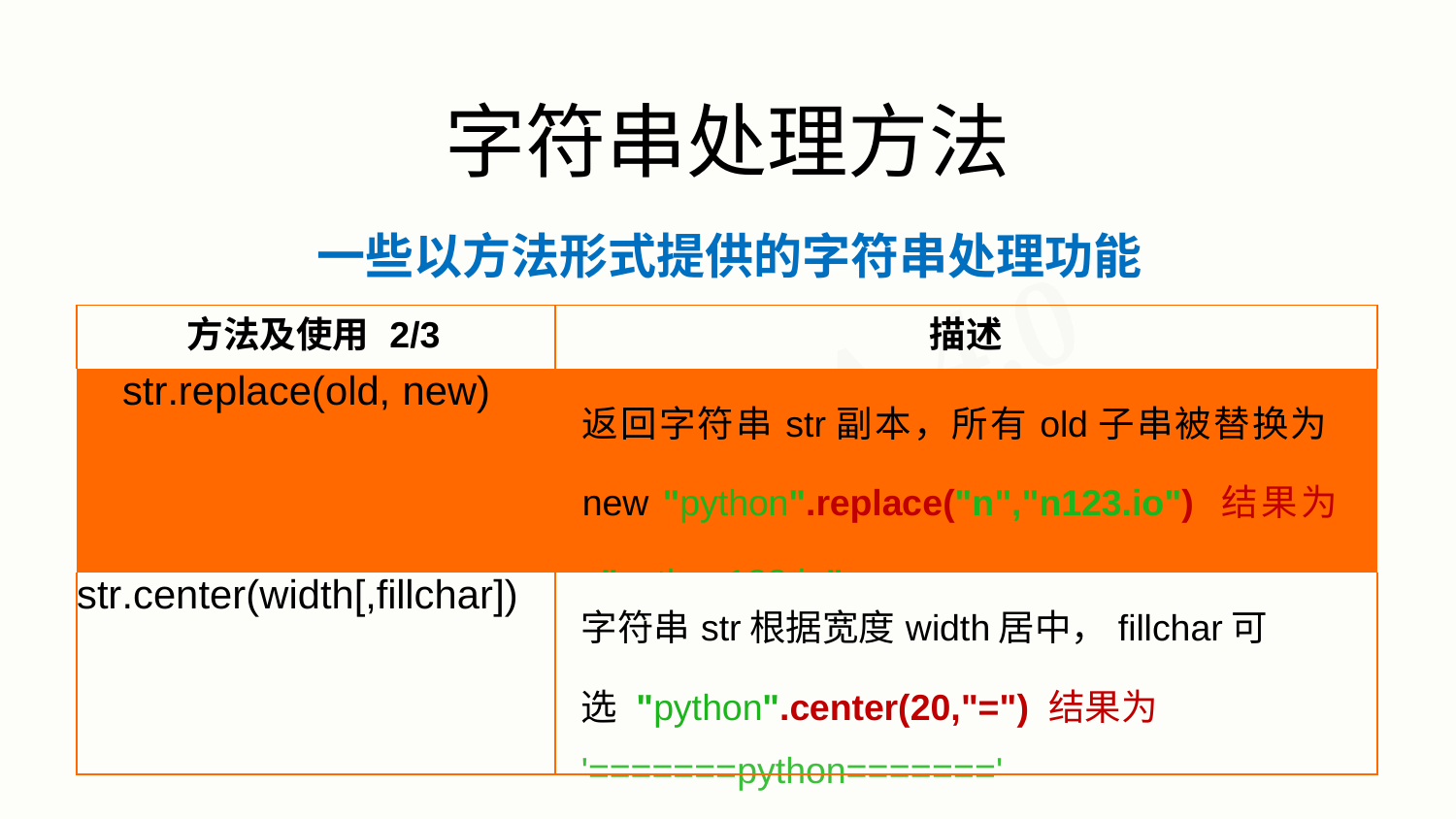

# 字符串处理方法
一些以方法形式提供的字符串处理功能

| 方法及使用 2/3 | 描述 |
| --- | --- |
| str.replace(old, new) | 返回字符串str副本，所有old子串被替换为new "python".replace("n","n123.io") 结果为 "python123.io" |
| str.center(width[,fillchar]) | 字符串str根据宽度width居中，fillchar可选 "python".center(20,"=") 结果为 '=======python=======' |